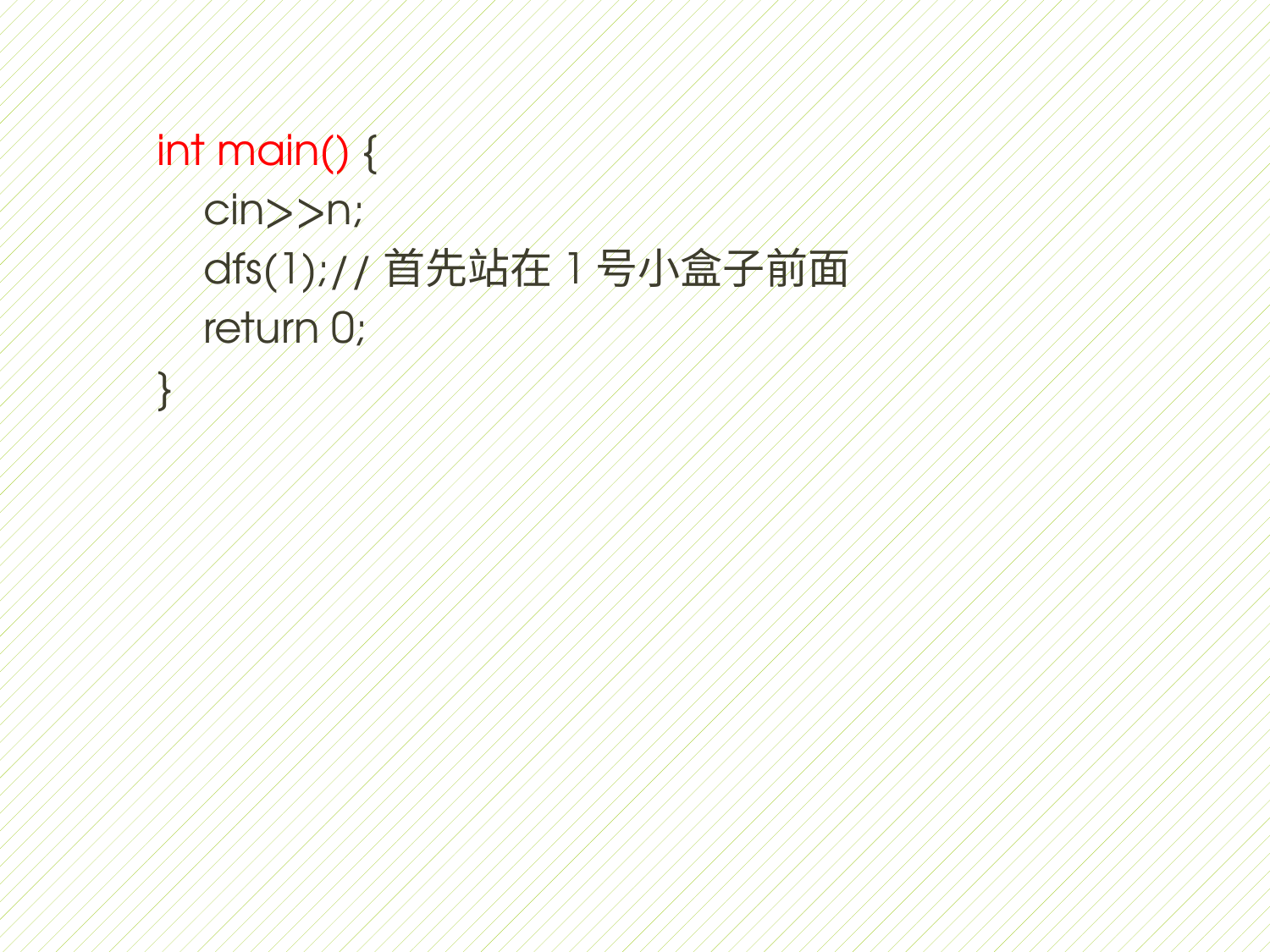

int main() {
    cin>>n;
    dfs(1);//首先站在1号小盒子前面
    return 0;
}